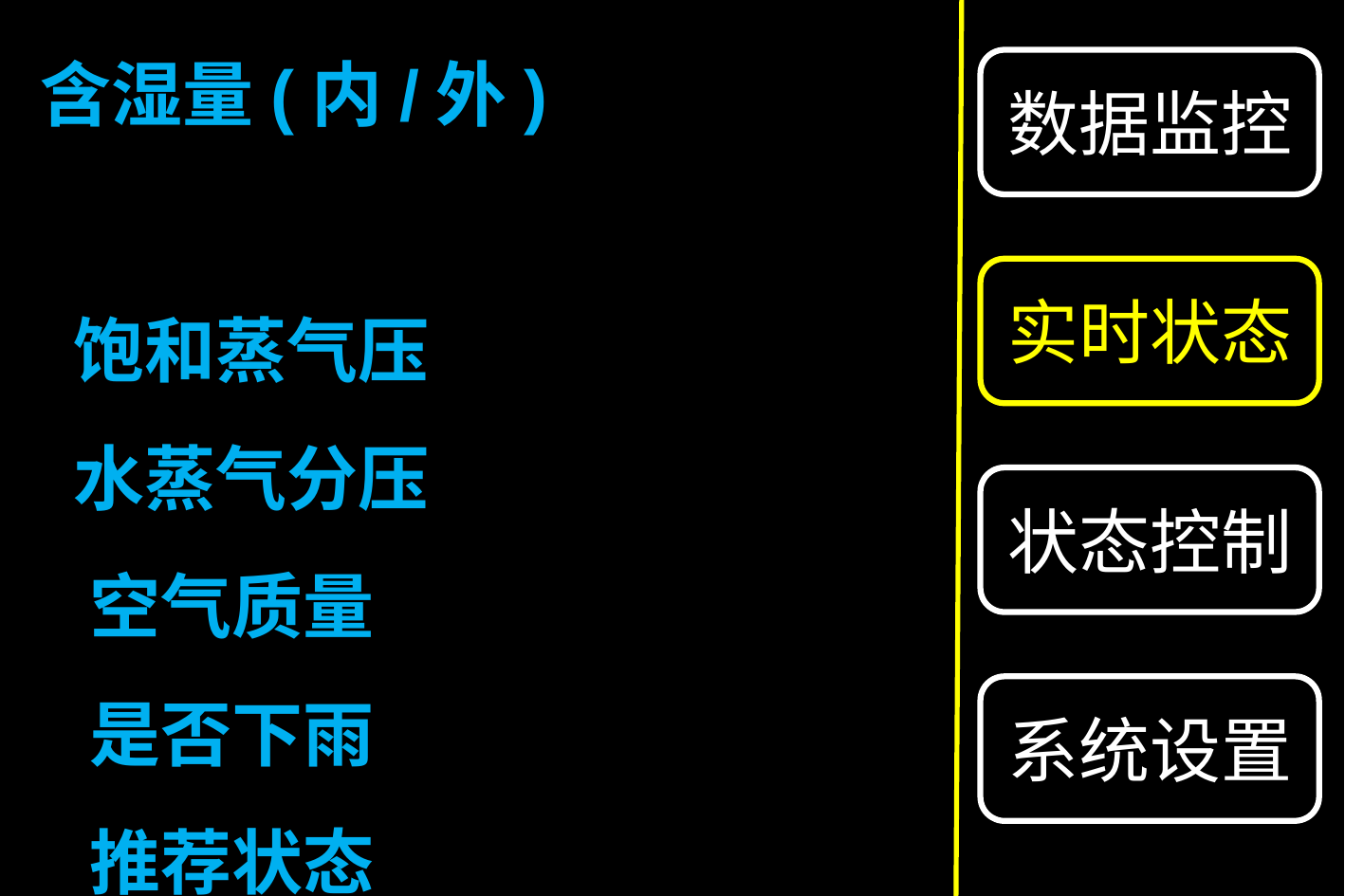

含湿量(内/外)
 饱和蒸气压
 水蒸气分压
  空气质量
  是否下雨
  推荐状态
  窗户状态
数据监控
实时状态
状态控制
系统设置